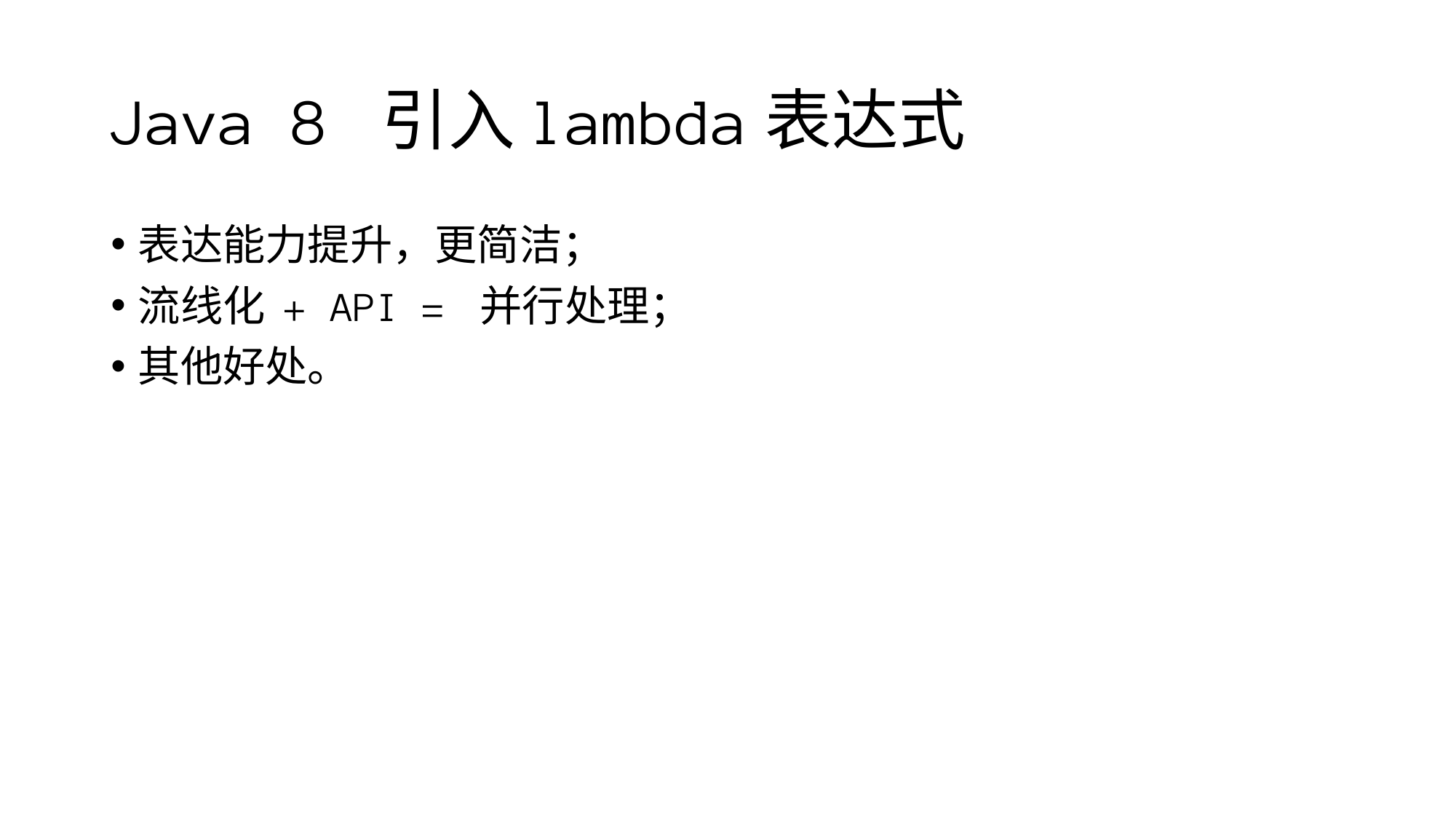

# Java 8 引入lambda表达式
表达能力提升，更简洁；
流线化 + API = 并行处理；
其他好处。